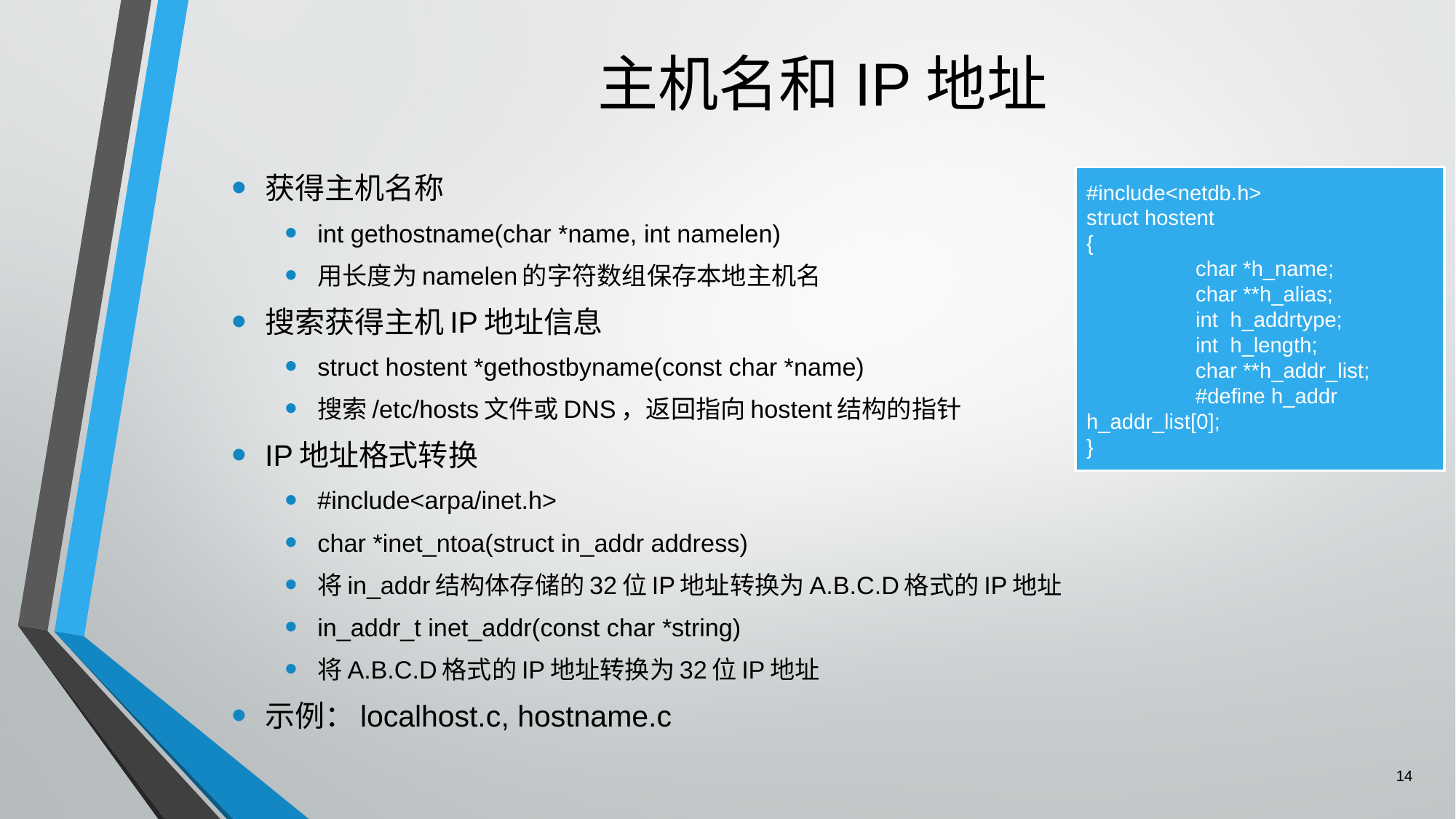

# 主机名和IP地址
获得主机名称
int gethostname(char *name, int namelen)
用长度为namelen的字符数组保存本地主机名
搜索获得主机IP地址信息
struct hostent *gethostbyname(const char *name)
搜索/etc/hosts文件或DNS，返回指向hostent结构的指针
IP地址格式转换
#include<arpa/inet.h>
char *inet_ntoa(struct in_addr address)
将in_addr结构体存储的32位IP地址转换为A.B.C.D格式的IP地址
in_addr_t inet_addr(const char *string)
将A.B.C.D格式的IP地址转换为32位IP地址
示例：localhost.c, hostname.c

#include<netdb.h>
struct hostent
{
	char *h_name;
	char **h_alias;
	int  h_addrtype;
	int  h_length;
	char **h_addr_list;
	#define h_addr h_addr_list[0];
}
14